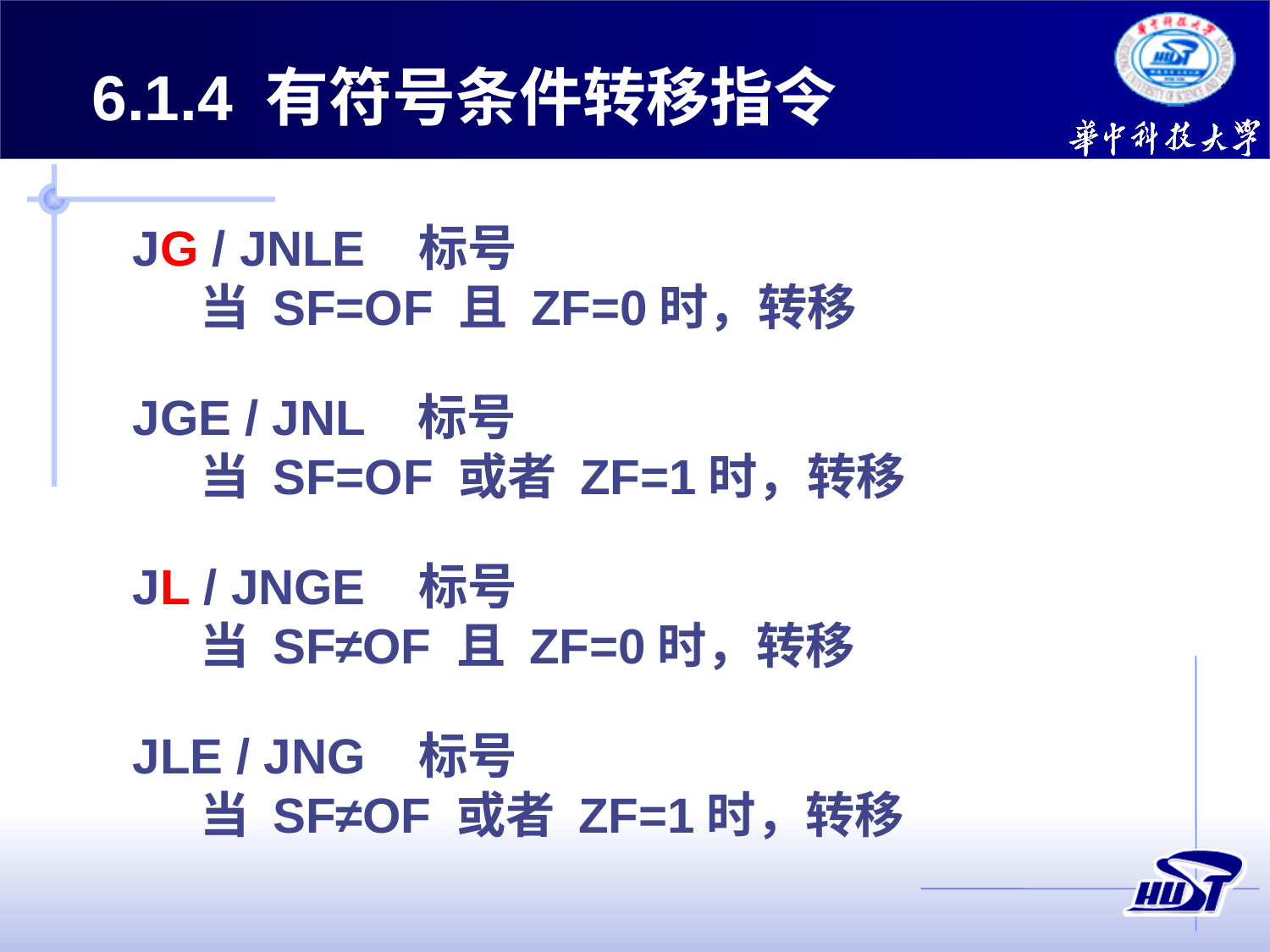

6.1.4 有符号条件转移指令
JG / JNLE   标号
     当 SF=OF 且 ZF=0时，转移

JGE / JNL   标号
     当 SF=OF 或者 ZF=1时，转移

JL / JNGE   标号
     当 SF≠OF 且 ZF=0时，转移

JLE / JNG   标号
     当 SF≠OF 或者 ZF=1时，转移